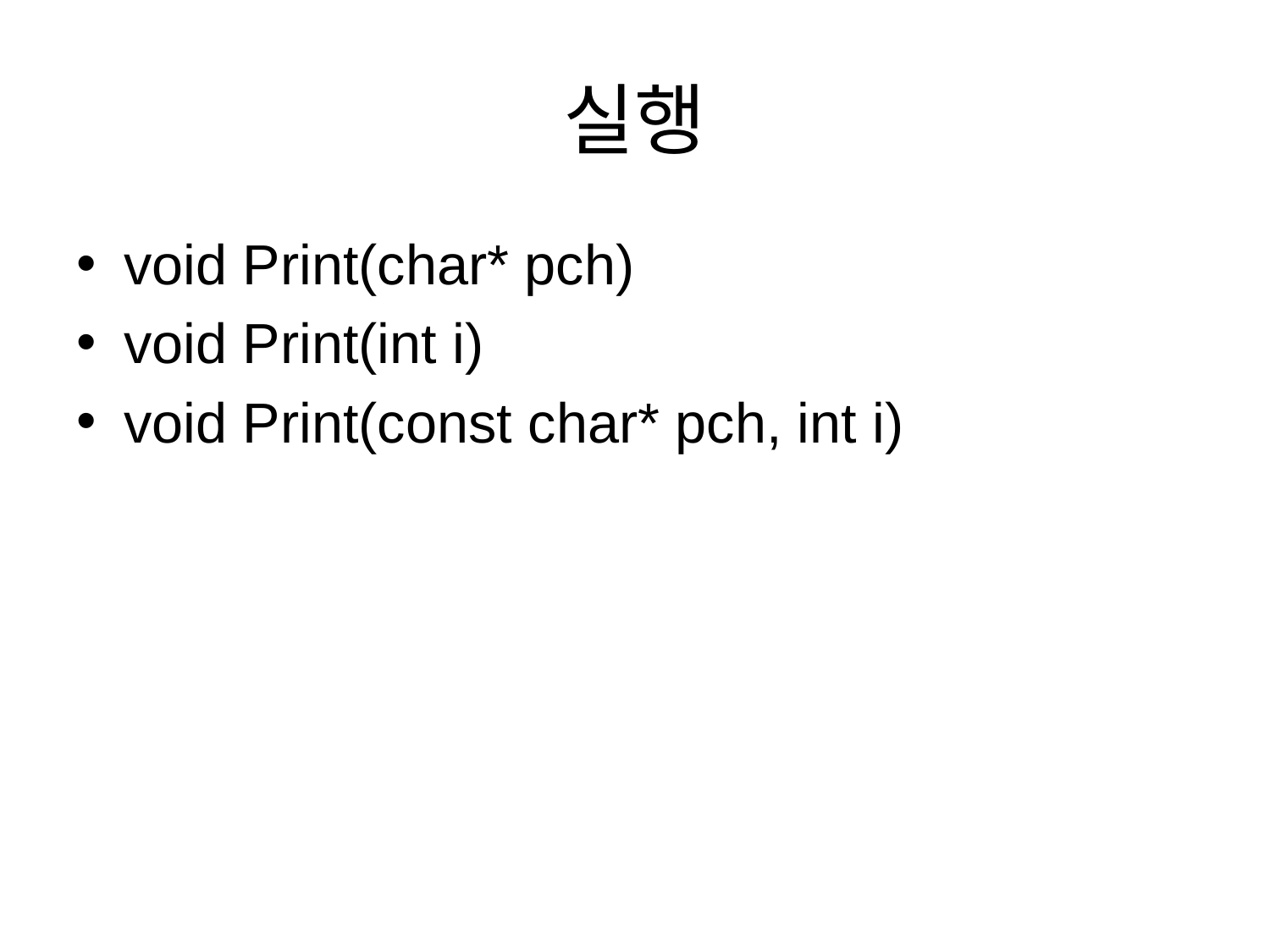

# 실행
void Print(char* pch)
void Print(int i)
void Print(const char* pch, int i)